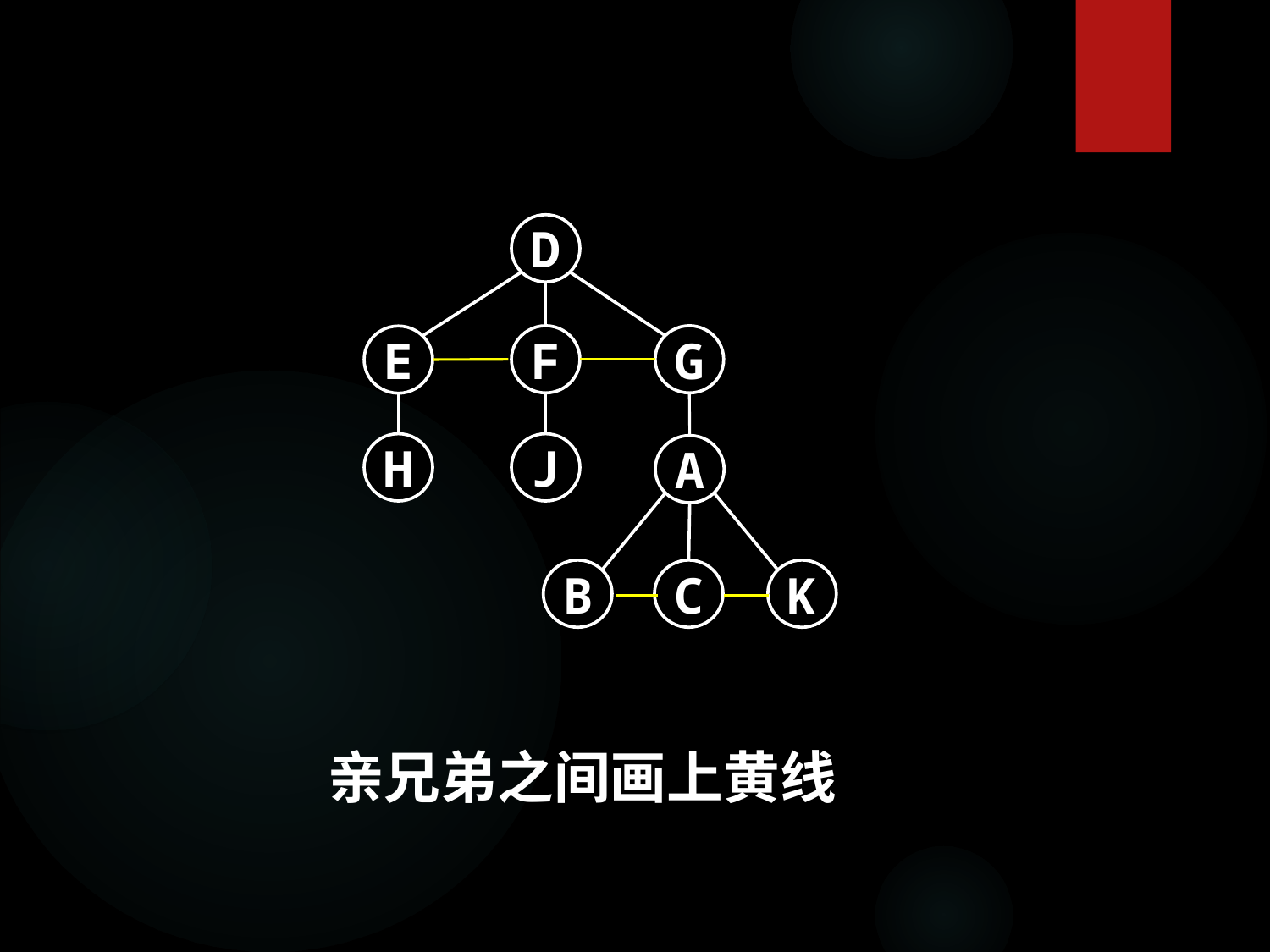

D
F
G
E
H
J
A
B
C
K
亲兄弟之间画上黄线